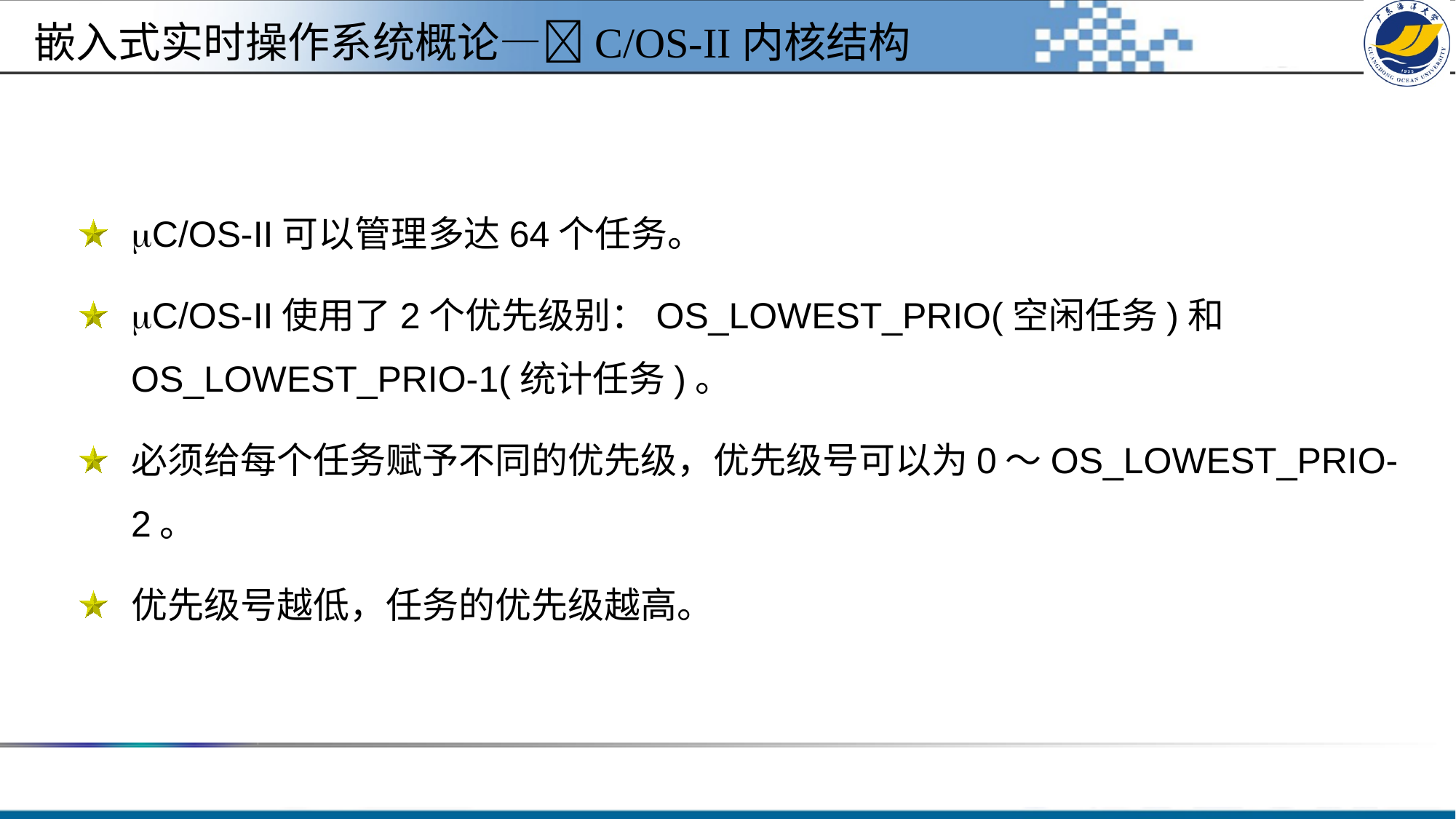

嵌入式实时操作系统概论—μC/OS-II内核结构
μC/OS-II可以管理多达64个任务。
μC/OS-II使用了2个优先级别：OS_LOWEST_PRIO(空闲任务)和OS_LOWEST_PRIO-1(统计任务)。
必须给每个任务赋予不同的优先级，优先级号可以为0～OS_LOWEST_PRIO-2。
优先级号越低，任务的优先级越高。
33